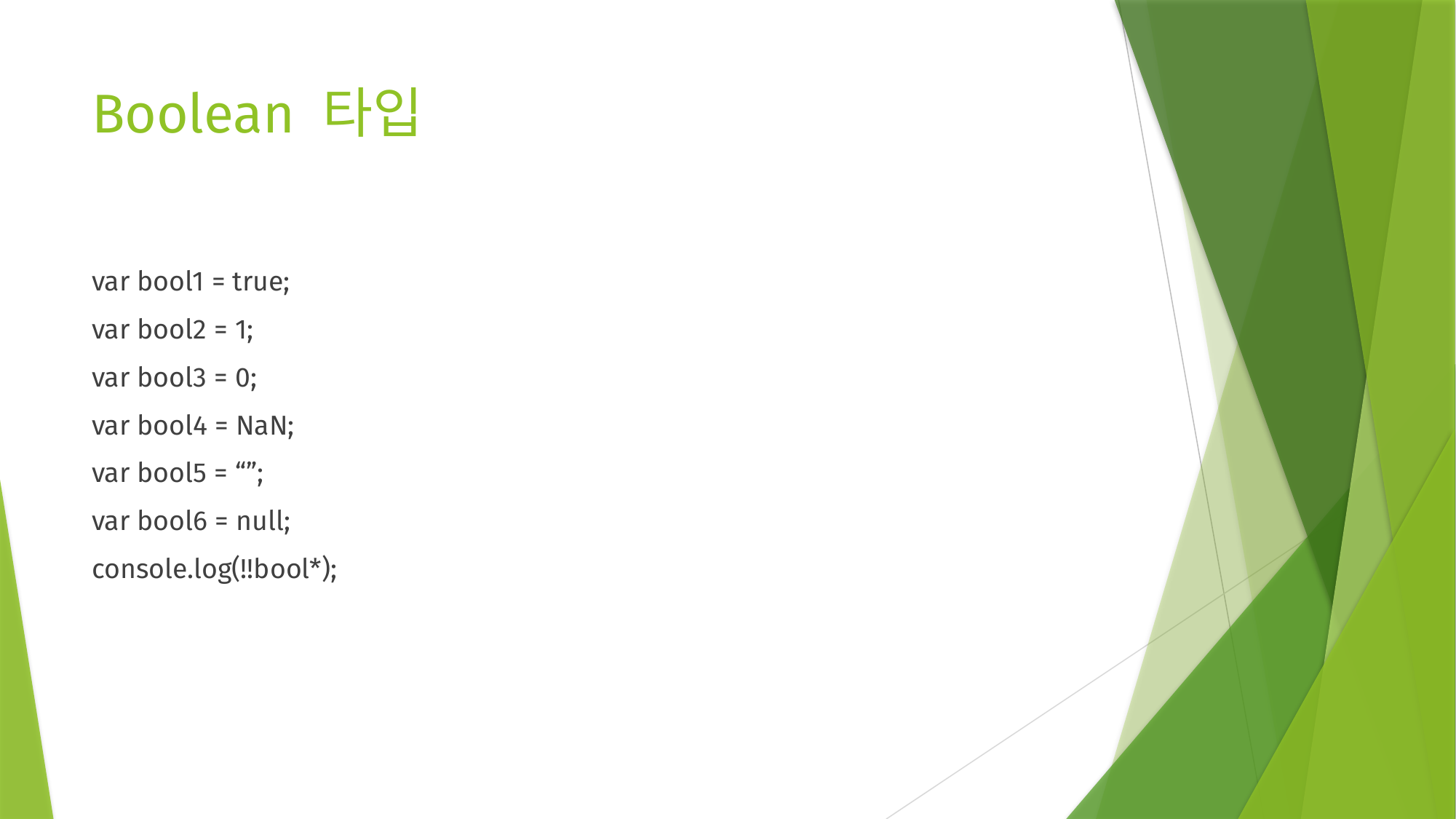

# Boolean 타입
var bool1 = true;
var bool2 = 1;
var bool3 = 0;
var bool4 = NaN;
var bool5 = “”;
var bool6 = null;
console.log(!!bool*);